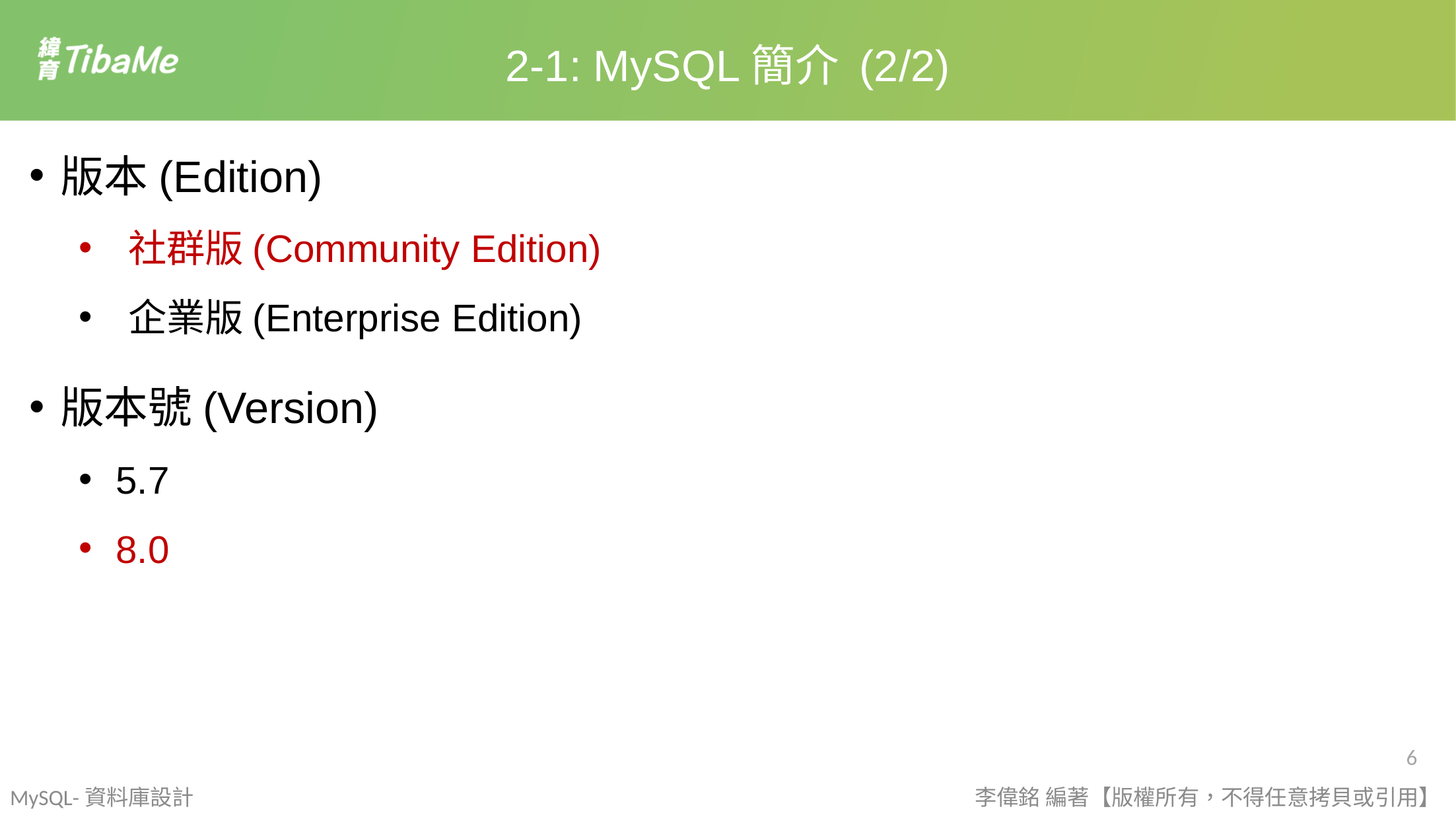

2-1: MySQL簡介 (2/2)
版本(Edition)
社群版(Community Edition)
企業版(Enterprise Edition)
版本號(Version)
5.7
8.0
MySQL-資料庫設計
李偉銘 編著【版權所有，不得任意拷貝或引用】